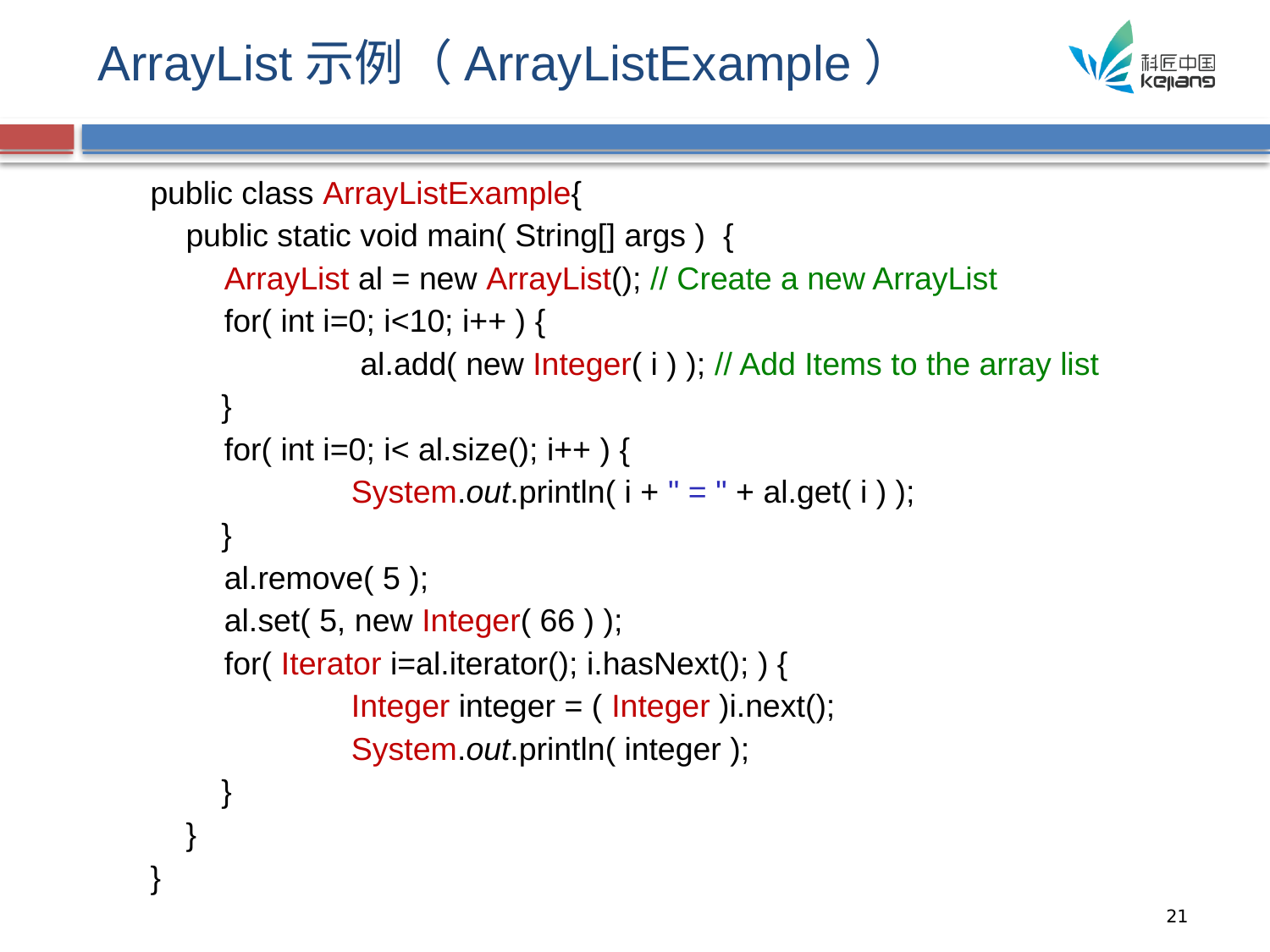

# ArrayList示例（ArrayListExample）
public class ArrayListExample{
    public static void main( String[] args )  {
	ArrayList al = new ArrayList(); // Create a new ArrayList
	for( int i=0; i<10; i++ ) {
            	 al.add( new Integer( i ) ); // Add Items to the array list
        }
	for( int i=0; i< al.size(); i++ ) {
            	System.out.println( i + " = " + al.get( i ) );
        }
	al.remove( 5 );
	al.set( 5, new Integer( 66 ) );
	for( Iterator i=al.iterator(); i.hasNext(); ) {
            	Integer integer = ( Integer )i.next();
            	System.out.println( integer );
        }
    }
}
21